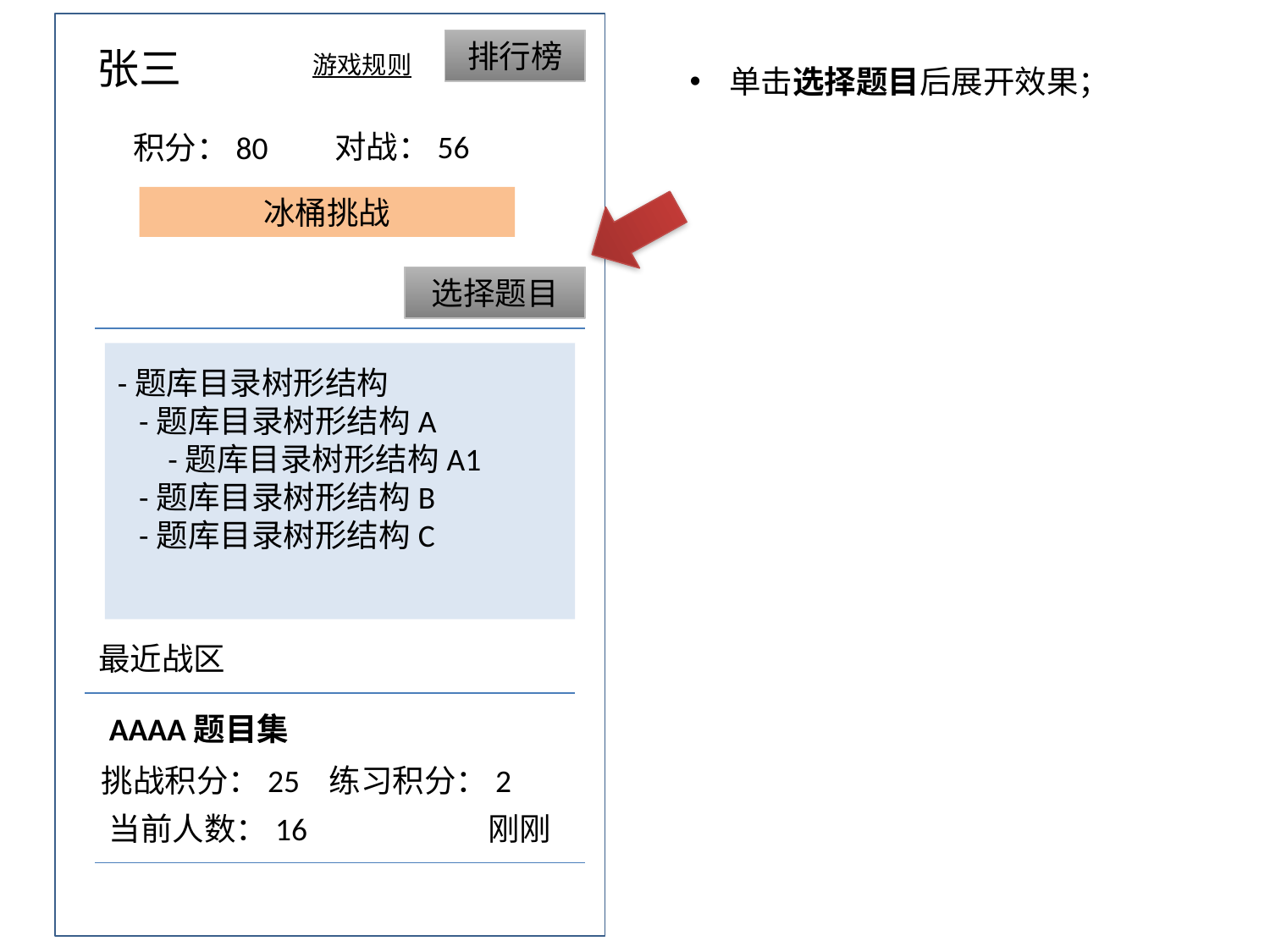

排行榜
张三
单击选择题目后展开效果；
游戏规则
对战：56
积分：80

冰桶挑战
选择题目
-题库目录树形结构
   -题库目录树形结构A
       -题库目录树形结构A1
   -题库目录树形结构B
   -题库目录树形结构C
最近战区
AAAA题目集
挑战积分：25   练习积分：2
当前人数：16
刚刚